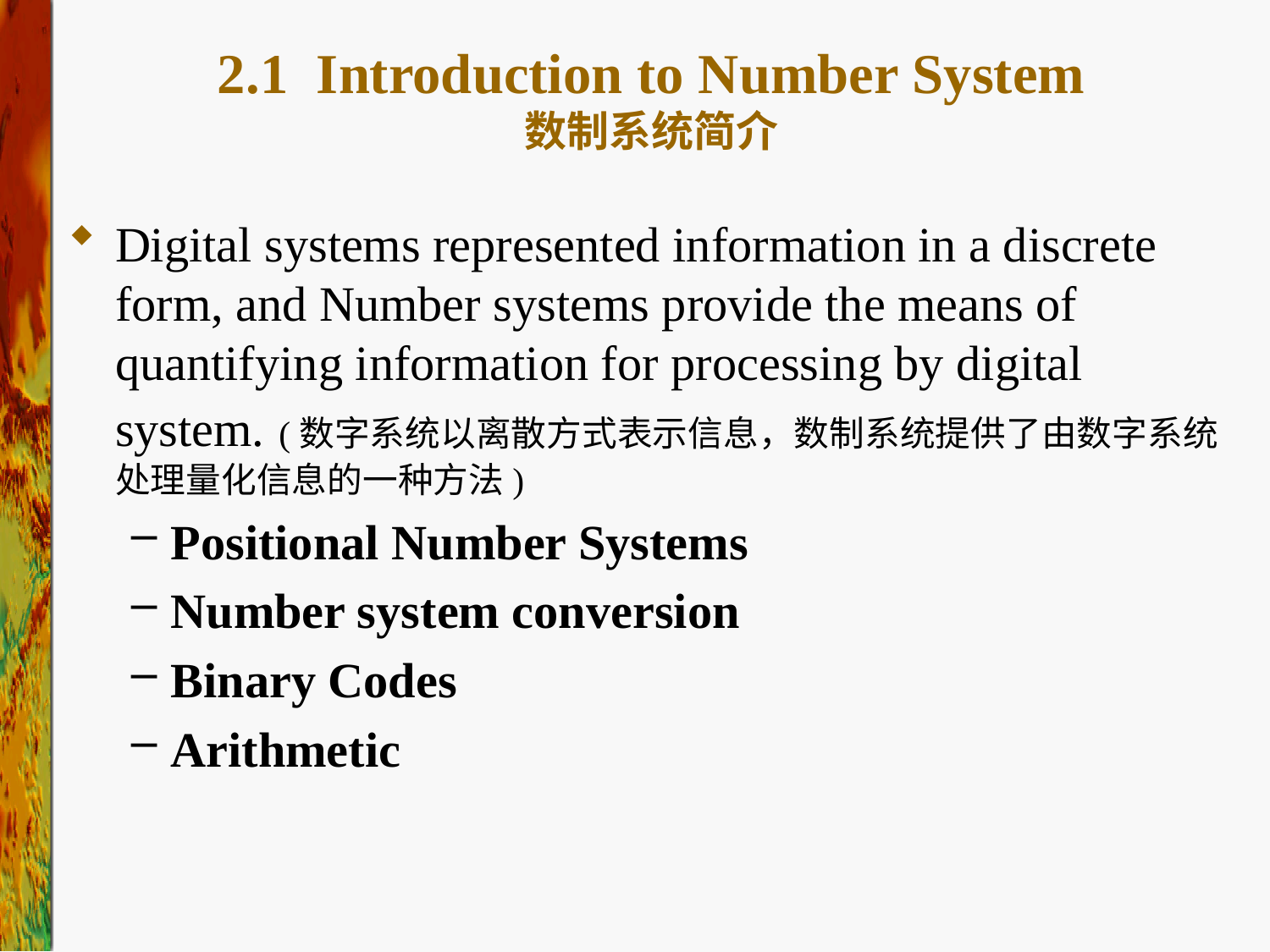

# 2.1  Introduction to Number System 数制系统简介
Digital systems represented information in a discrete form, and Number systems provide the means of quantifying information for processing by digital system. (数字系统以离散方式表示信息，数制系统提供了由数字系统处理量化信息的一种方法)
Positional Number Systems
Number system conversion
Binary Codes
Arithmetic